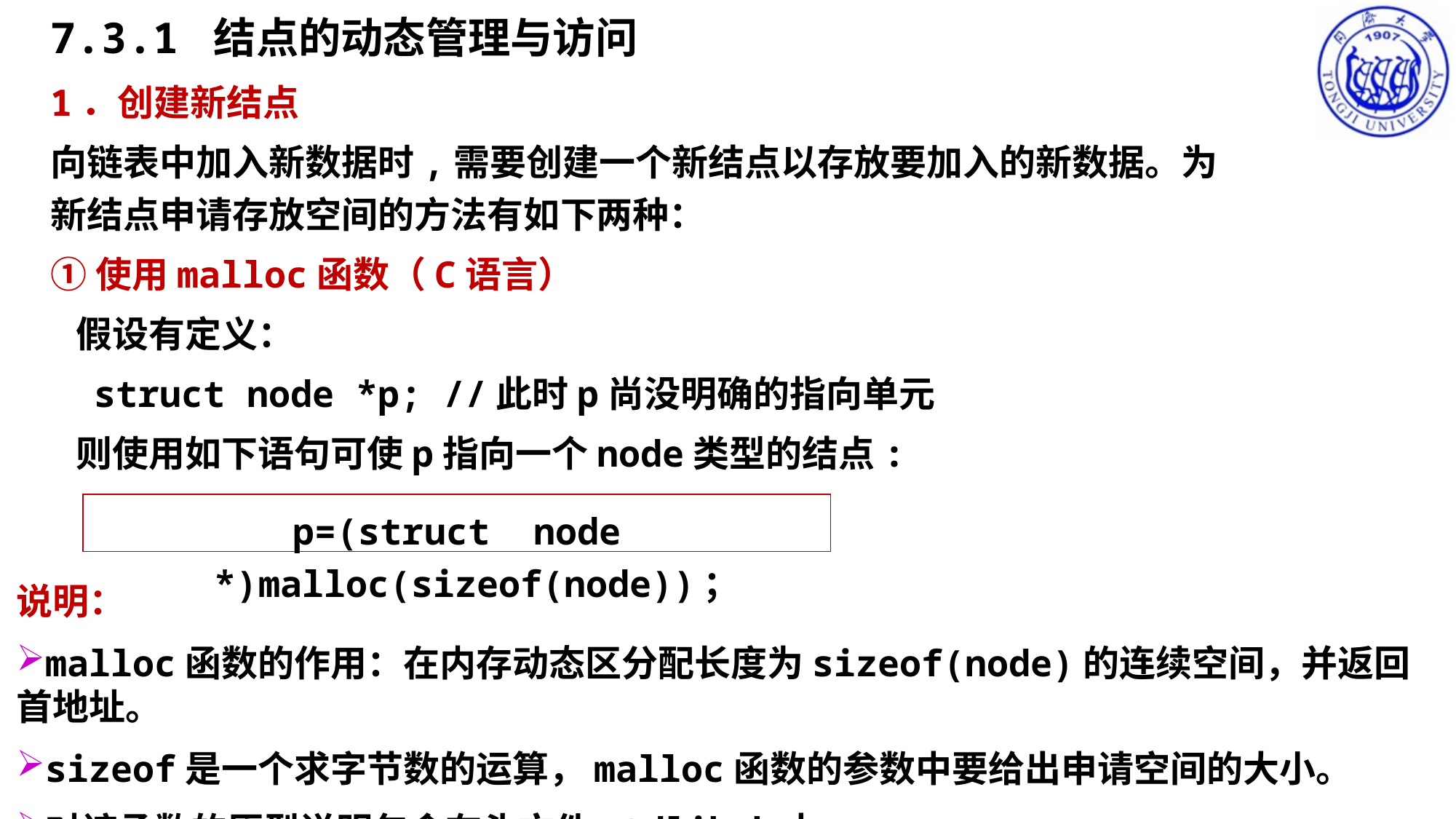

7.3.1 结点的动态管理与访问
1．创建新结点
向链表中加入新数据时,需要创建一个新结点以存放要加入的新数据。为新结点申请存放空间的方法有如下两种：
①使用malloc函数（C语言）
  假设有定义：
  struct node *p; //此时p尚没明确的指向单元
  则使用如下语句可使p指向一个node类型的结点:
p=(struct  node *)malloc(sizeof(node))；
说明：
malloc函数的作用：在内存动态区分配长度为sizeof(node)的连续空间，并返回首地址。
sizeof是一个求字节数的运算，malloc函数的参数中要给出申请空间的大小。
对该函数的原型说明包含在头文件stdlib.h中。